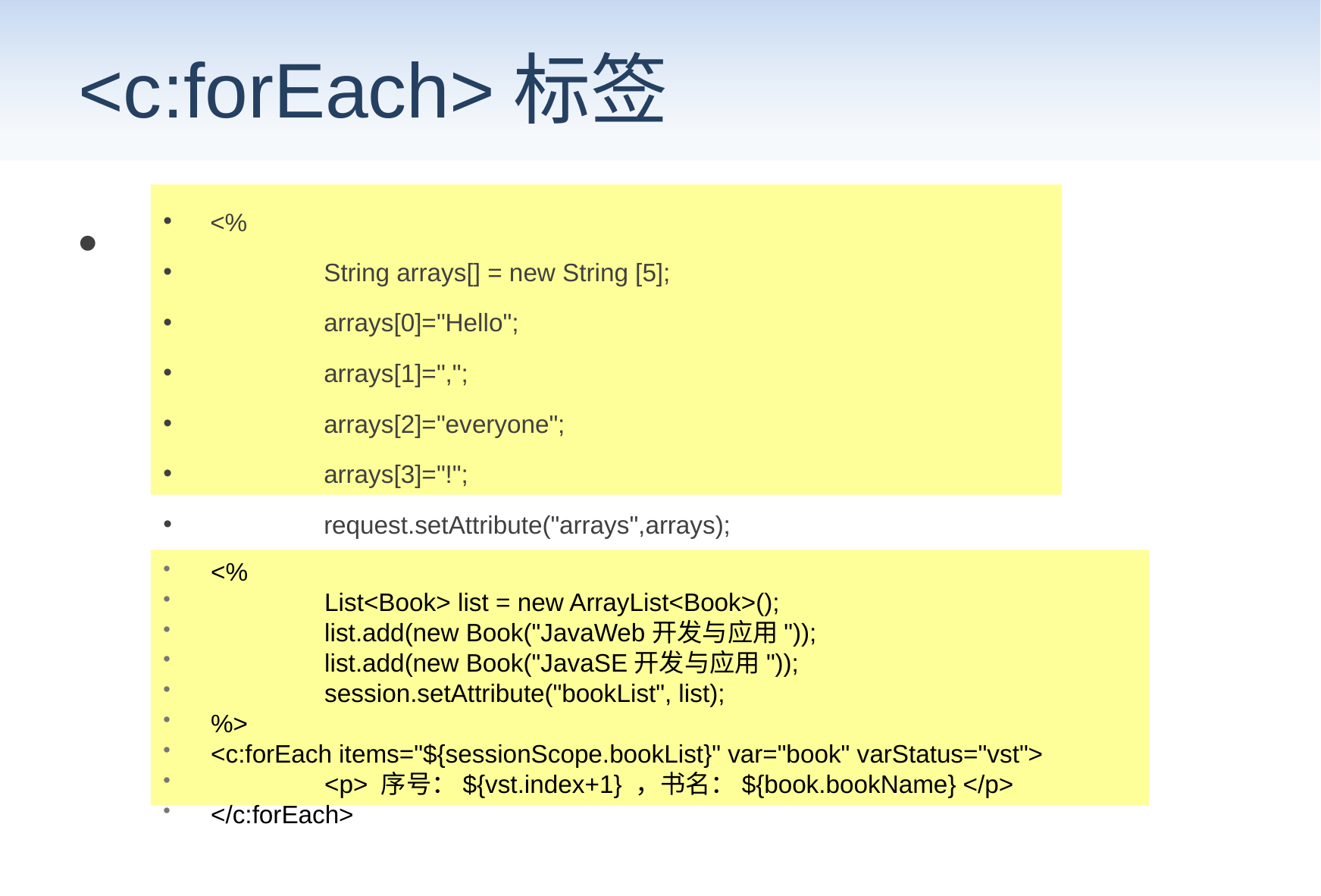

# <c:forEach>标签
【示例】迭代数组对象

【示例】迭代集合对象

<%
	String arrays[] = new String [5];
	arrays[0]="Hello";
	arrays[1]=",";
	arrays[2]="everyone";
	arrays[3]="!";
	request.setAttribute("arrays",arrays);
%>
<c:forEach items="${arrays}" var="item" >
	${item}
</c:forEach>
<%
	List<Book> list = new ArrayList<Book>();
	list.add(new Book("JavaWeb开发与应用"));
	list.add(new Book("JavaSE开发与应用"));
	session.setAttribute("bookList", list);
%>
<c:forEach items="${sessionScope.bookList}" var="book" varStatus="vst">
	<p> 序号：${vst.index+1} ，书名：${book.bookName} </p>
</c:forEach>